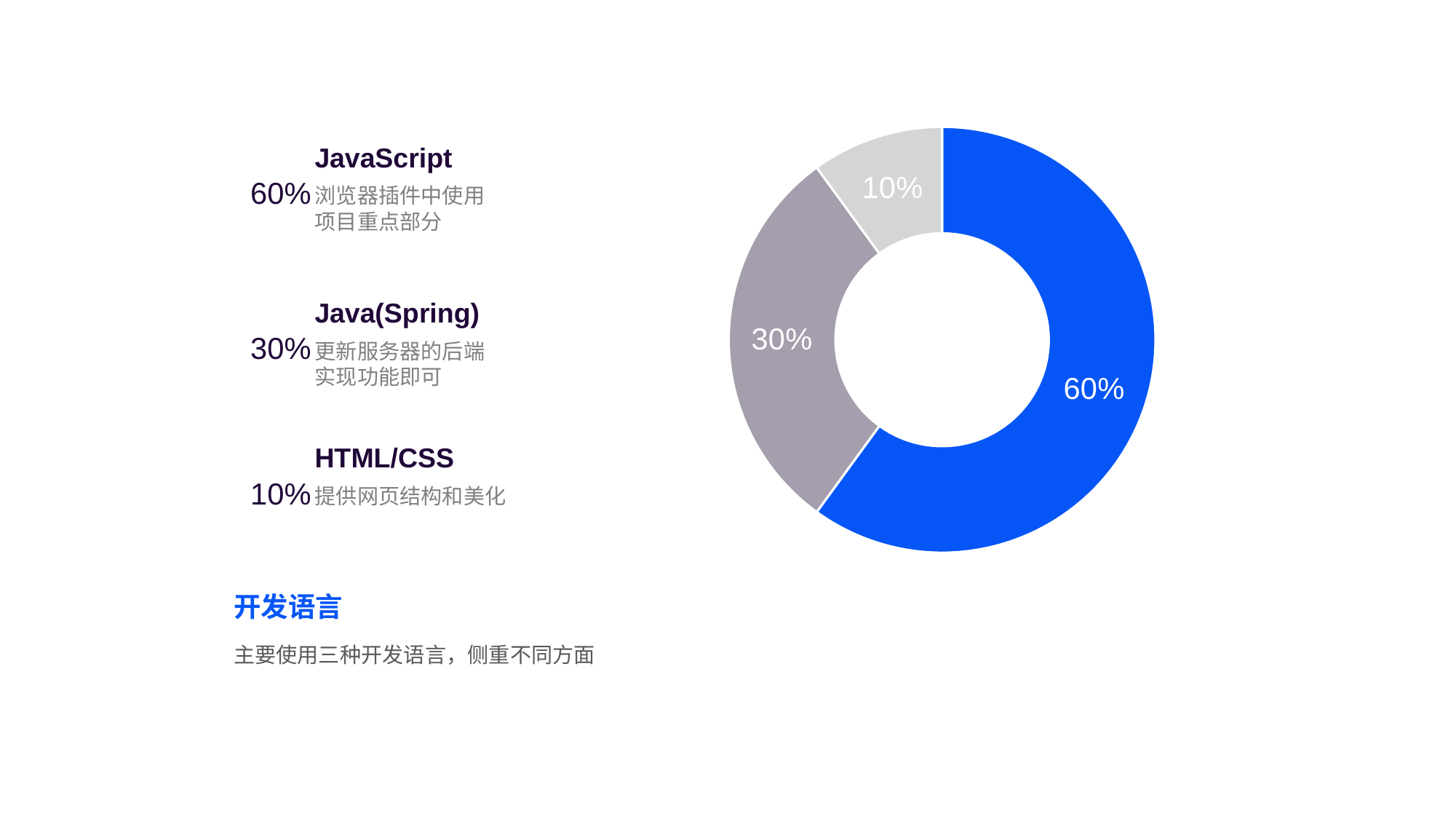

### Chart

| Category | 销售额 |
|---|---|
| 第一季度 | 6.0 |
| 第二季度 | 3.0 |
| 第三季度 | 1.0 |
JavaScript
60%
浏览器插件中使用
项目重点部分
Java(Spring)
30%
更新服务器的后端
实现功能即可
HTML/CSS
10%
提供网页结构和美化
开发语言
主要使用三种开发语言，侧重不同方面